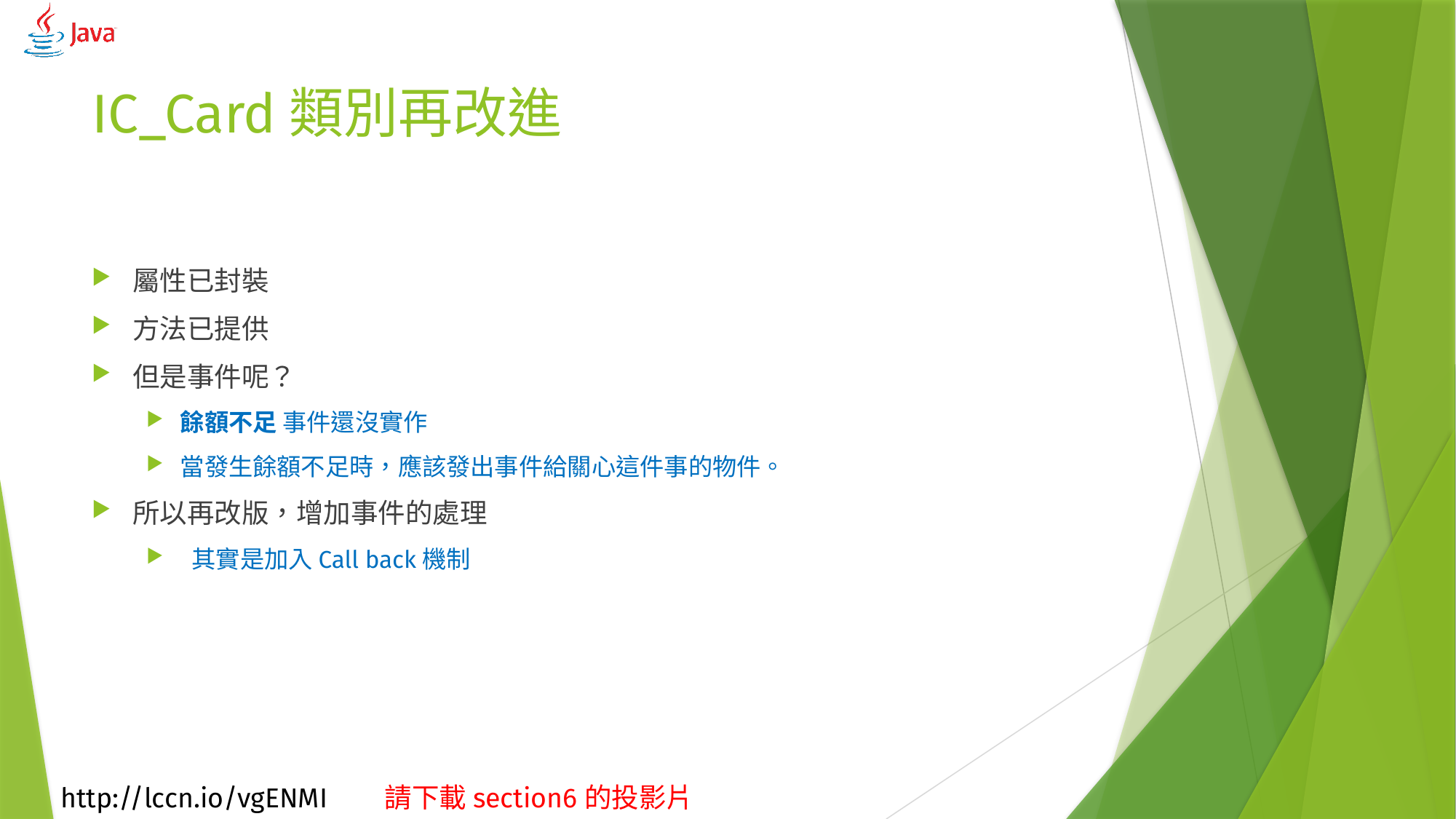

# IC_Card類別再改進
屬性已封裝
方法已提供
但是事件呢？
餘額不足 事件還沒實作
當發生餘額不足時，應該發出事件給關心這件事的物件。
所以再改版，增加事件的處理
 其實是加入Call back機制